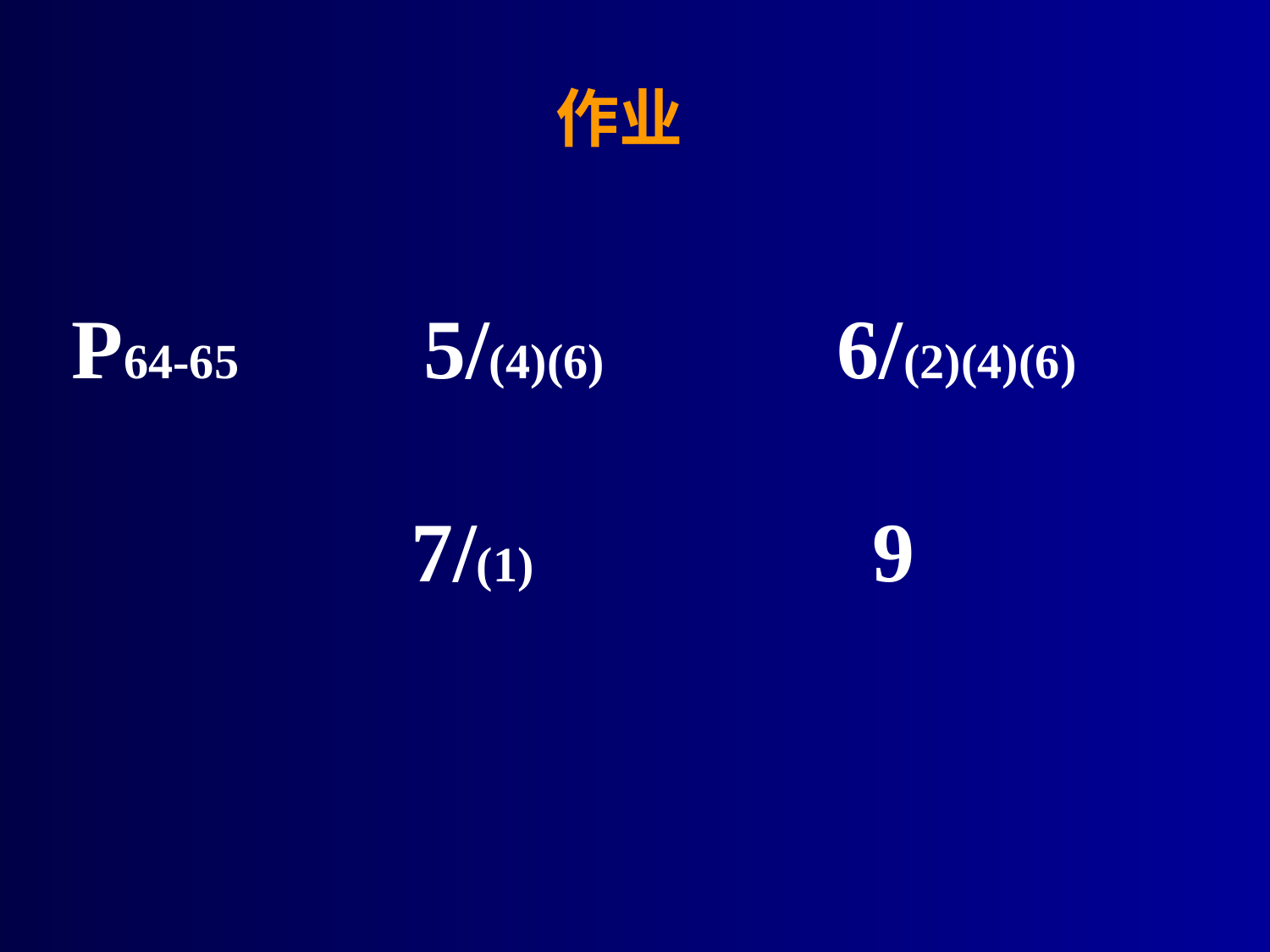

# 作业
P64-65               5/(4)(6)           6/(2)(4)(6)

                7/(1)                9